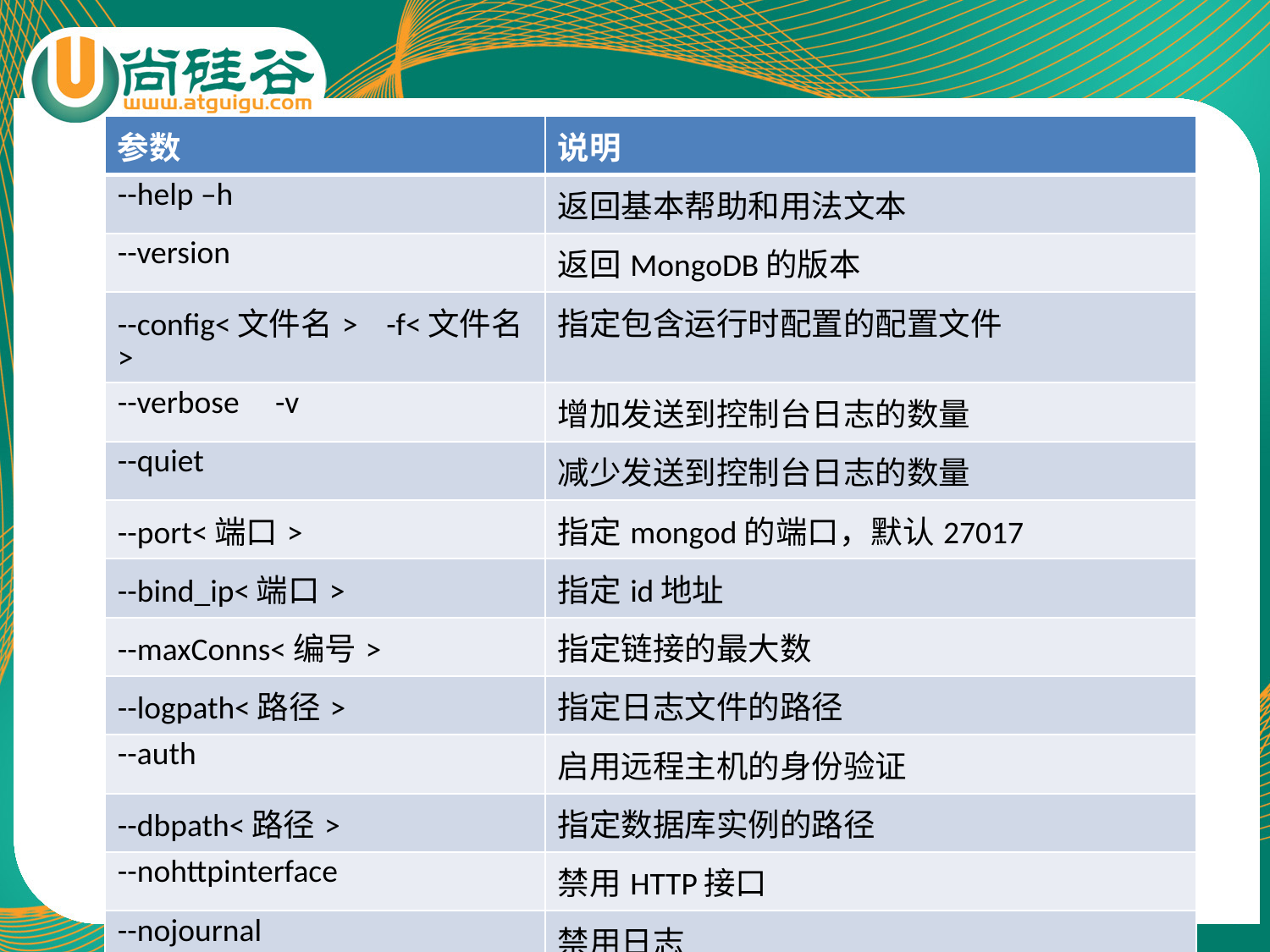

| 参数 | 说明 |
| --- | --- |
| --help –h | 返回基本帮助和用法文本 |
| --version | 返回MongoDB的版本 |
| --config<文件名> -f<文件名> | 指定包含运行时配置的配置文件 |
| --verbose -v | 增加发送到控制台日志的数量 |
| --quiet | 减少发送到控制台日志的数量 |
| --port<端口> | 指定mongod的端口，默认27017 |
| --bind\_ip<端口> | 指定id地址 |
| --maxConns<编号> | 指定链接的最大数 |
| --logpath<路径> | 指定日志文件的路径 |
| --auth | 启用远程主机的身份验证 |
| --dbpath<路径> | 指定数据库实例的路径 |
| --nohttpinterface | 禁用HTTP接口 |
| --nojournal | 禁用日志 |
| --noprealloc | 禁止预分配数据文件 |
| --repair | 在所有数据库上运行修复程序 |